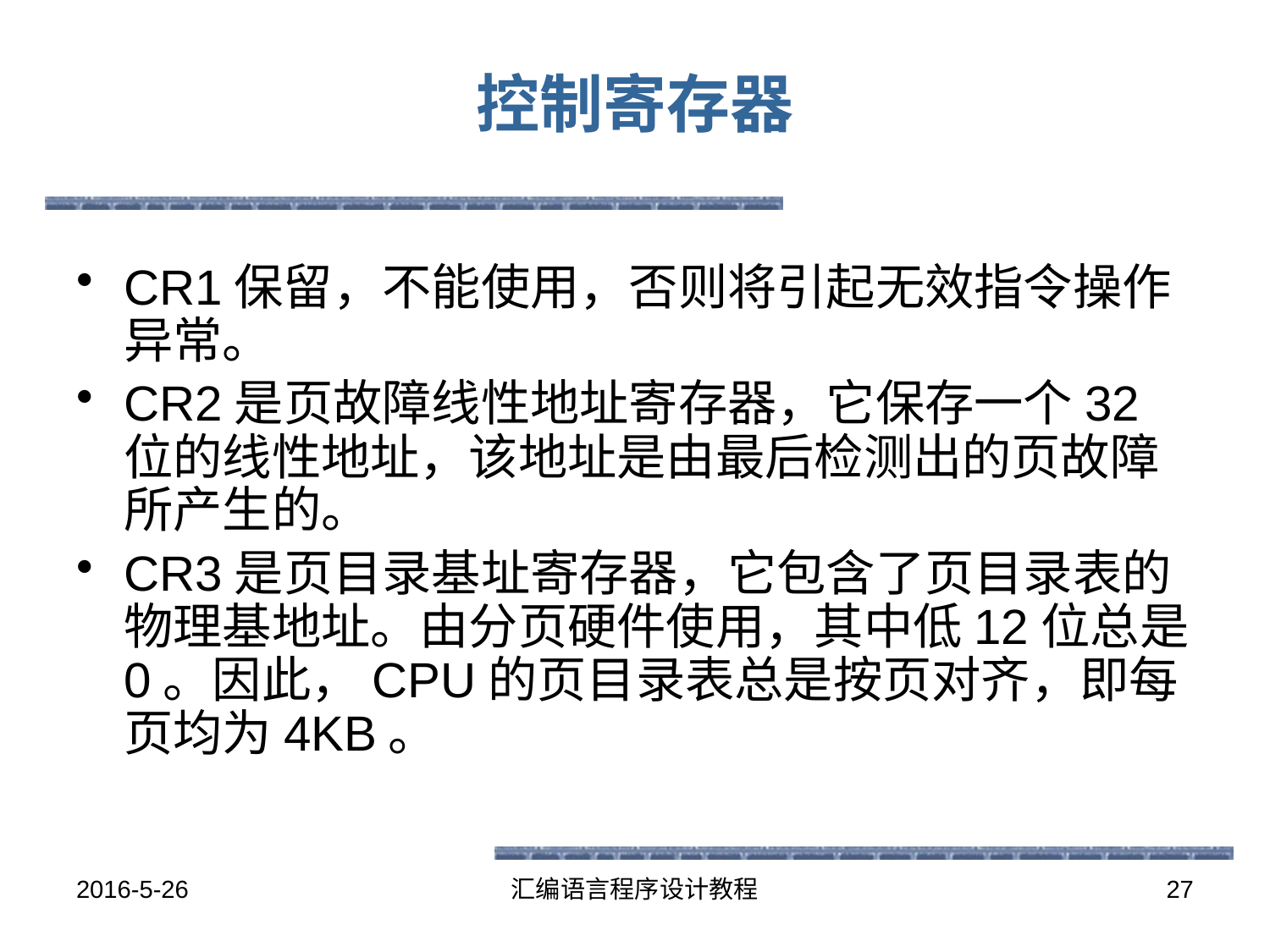

# 控制寄存器
CR1保留，不能使用，否则将引起无效指令操作异常。
CR2是页故障线性地址寄存器，它保存一个32位的线性地址，该地址是由最后检测出的页故障所产生的。
CR3是页目录基址寄存器，它包含了页目录表的物理基地址。由分页硬件使用，其中低12位总是0。因此，CPU的页目录表总是按页对齐，即每页均为4KB。
2016-5-26
汇编语言程序设计教程
27